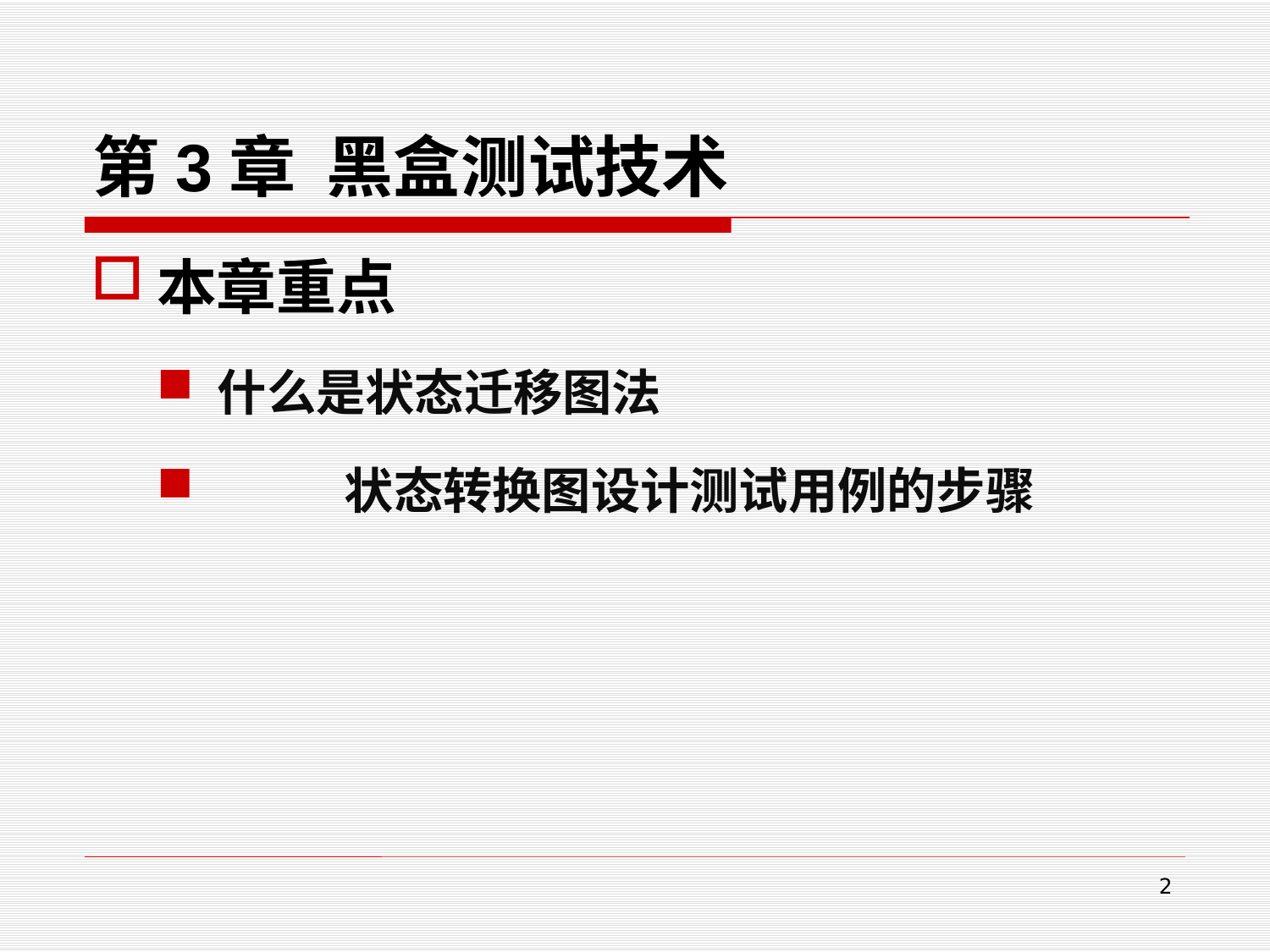

# 第3章  黑盒测试技术
本章重点
什么是状态迁移图法
	状态转换图设计测试用例的步骤

2